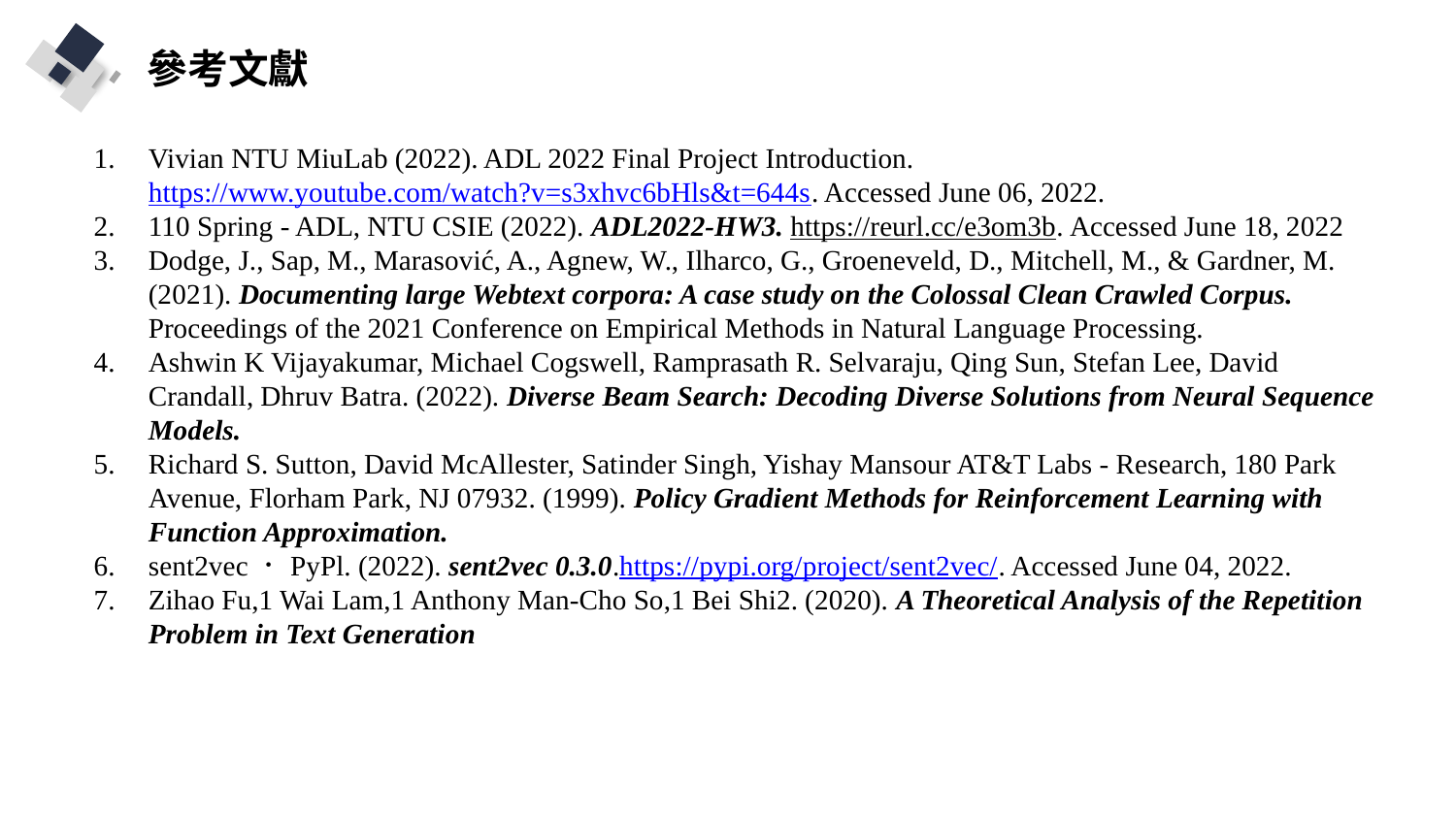

參考文獻
Vivian NTU MiuLab (2022). ADL 2022 Final Project Introduction. https://www.youtube.com/watch?v=s3xhvc6bHls&t=644s. Accessed June 06, 2022.
110 Spring - ADL, NTU CSIE (2022). ADL2022-HW3. https://reurl.cc/e3om3b. Accessed June 18, 2022
Dodge, J., Sap, M., Marasović, A., Agnew, W., Ilharco, G., Groeneveld, D., Mitchell, M., & Gardner, M. (2021). Documenting large Webtext corpora: A case study on the Colossal Clean Crawled Corpus. Proceedings of the 2021 Conference on Empirical Methods in Natural Language Processing.
Ashwin K Vijayakumar, Michael Cogswell, Ramprasath R. Selvaraju, Qing Sun, Stefan Lee, David Crandall, Dhruv Batra. (2022). Diverse Beam Search: Decoding Diverse Solutions from Neural Sequence Models.
Richard S. Sutton, David McAllester, Satinder Singh, Yishay Mansour AT&T Labs - Research, 180 Park Avenue, Florham Park, NJ 07932. (1999). Policy Gradient Methods for Reinforcement Learning with Function Approximation.
sent2vec．PyPl. (2022). sent2vec 0.3.0.https://pypi.org/project/sent2vec/. Accessed June 04, 2022.
Zihao Fu,1 Wai Lam,1 Anthony Man-Cho So,1 Bei Shi2. (2020). A Theoretical Analysis of the Repetition Problem in Text Generation